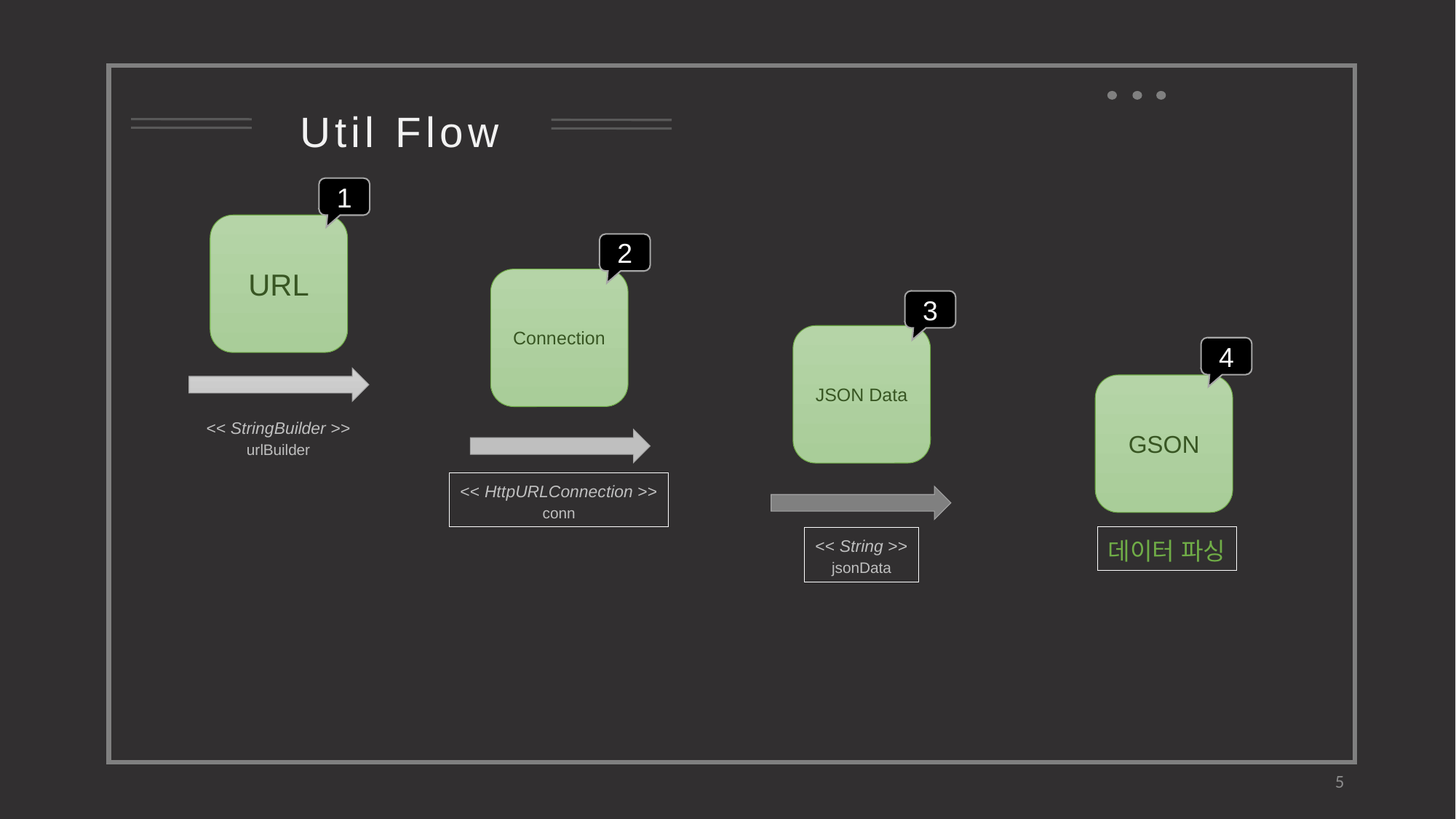

Util Flow

1
URL
2
Connection
3
JSON Data
4

GSON
<< StringBuilder >>
urlBuilder

<< HttpURLConnection >>
conn

데이터 파싱
<< String >>
jsonData
5